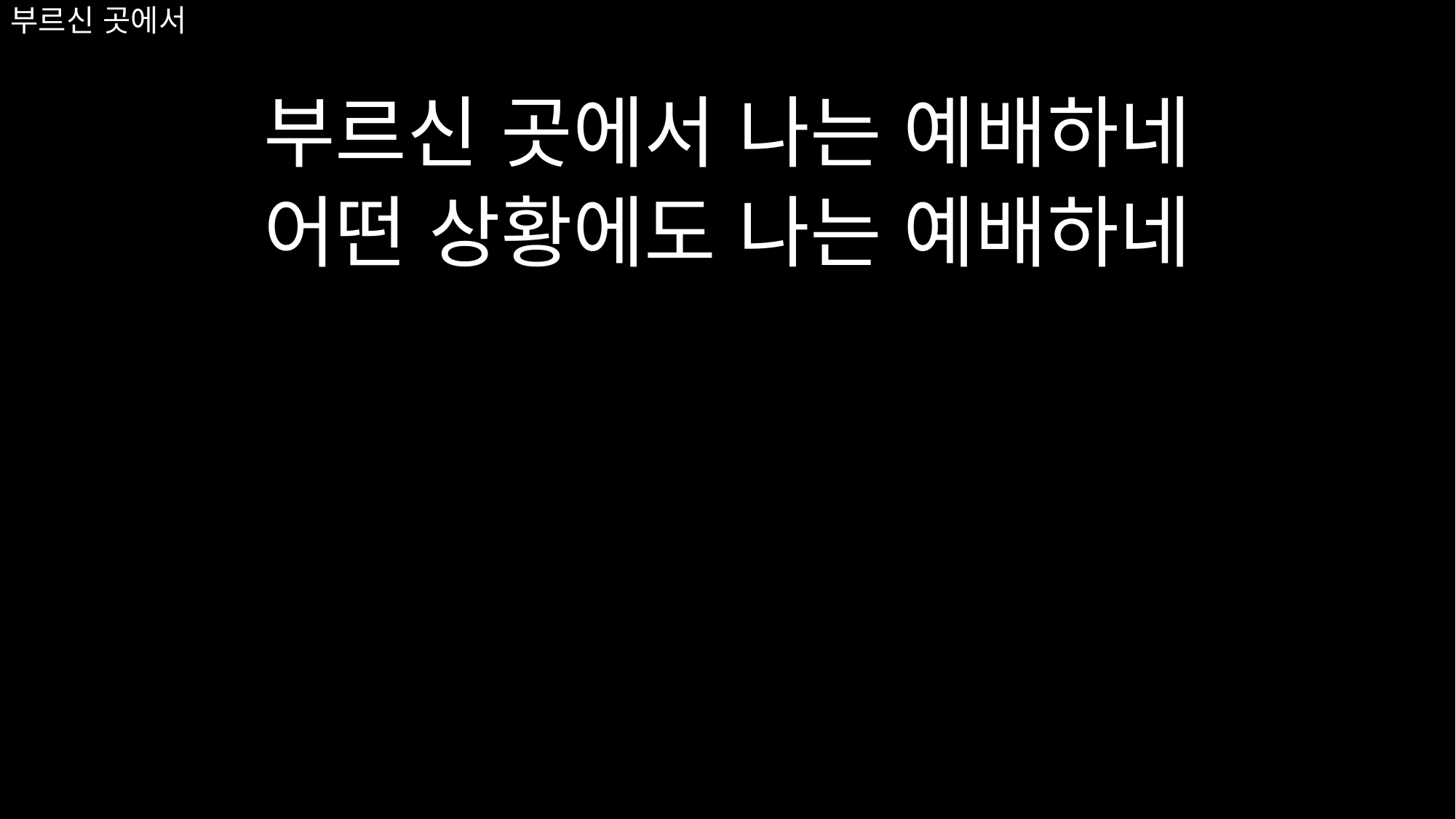

# 부르신 곳에서
부르신 곳에서 나는 예배하네
어떤 상황에도 나는 예배하네